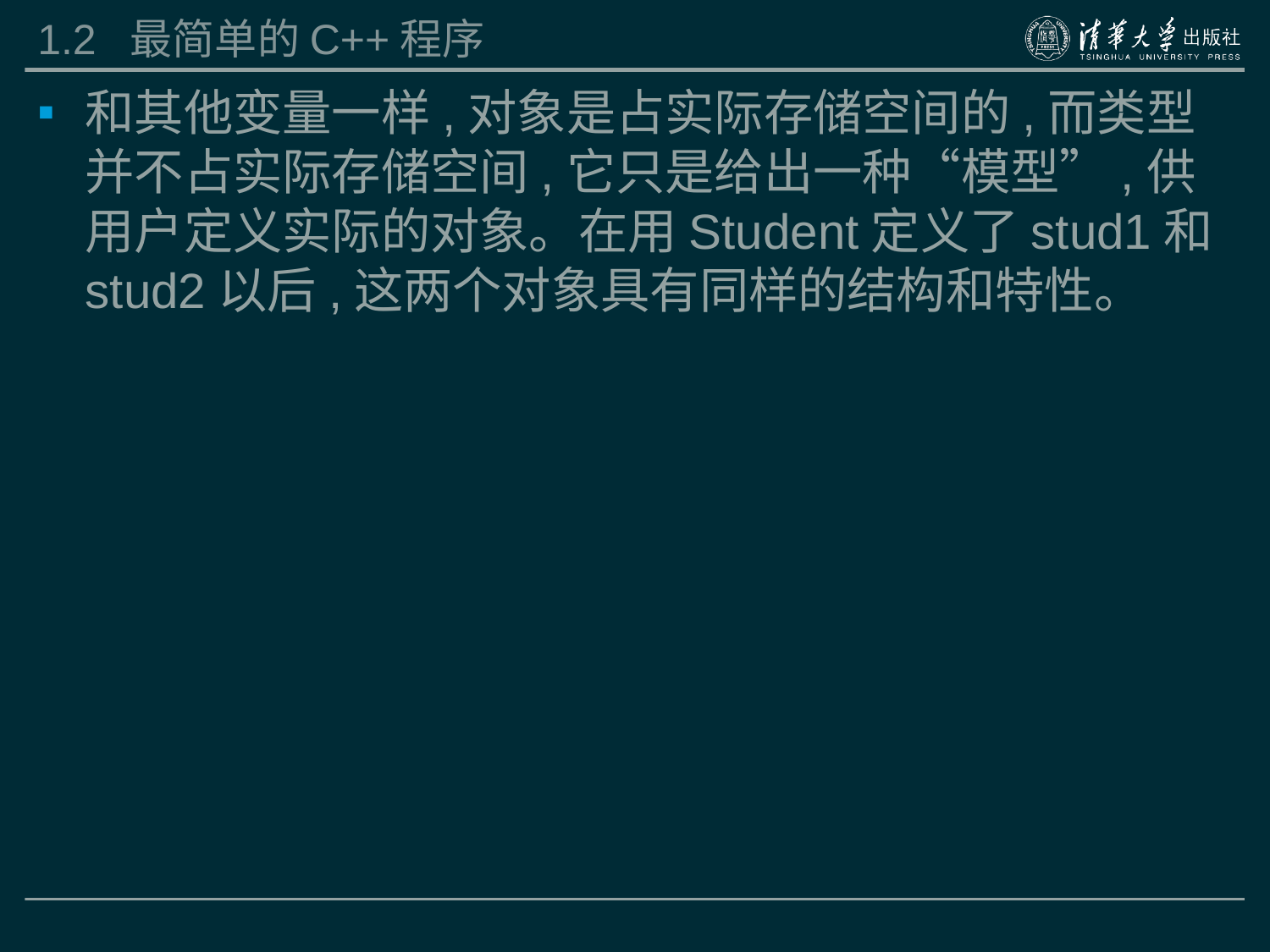

# 1.2  最简单的C++程序
和其他变量一样,对象是占实际存储空间的,而类型并不占实际存储空间,它只是给出一种“模型”,供用户定义实际的对象。在用Student定义了stud1和stud2以后,这两个对象具有同样的结构和特性。